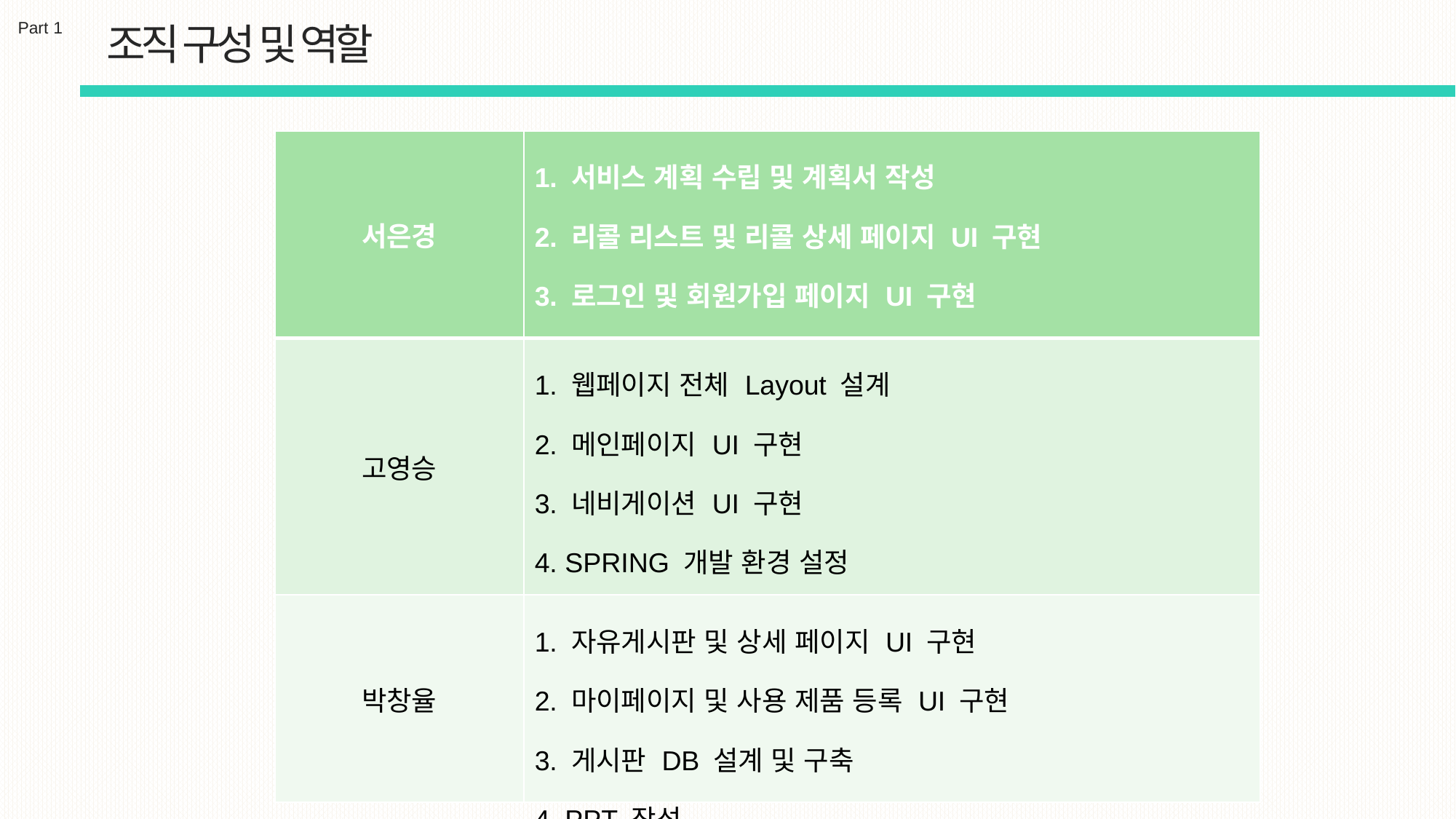

Part 1
조직 구성 및 역할
| 서은경 | 1. 서비스 계획 수립 및 계획서 작성 2. 리콜 리스트 및 리콜 상세 페이지 UI 구현 3. 로그인 및 회원가입 페이지 UI 구현 4. API 데이터 베이스 연결 |
| --- | --- |
| 고영승 | 1. 웹페이지 전체 Layout 설계 2. 메인페이지 UI 구현 3. 네비게이션 UI 구현 4. SPRING 개발 환경 설정 5. USER DB 설계 및 구축 |
| 박창율 | 1. 자유게시판 및 상세 페이지 UI 구현 2. 마이페이지 및 사용 제품 등록 UI 구현 3. 게시판 DB 설계 및 구축 4. PPT 작성 |